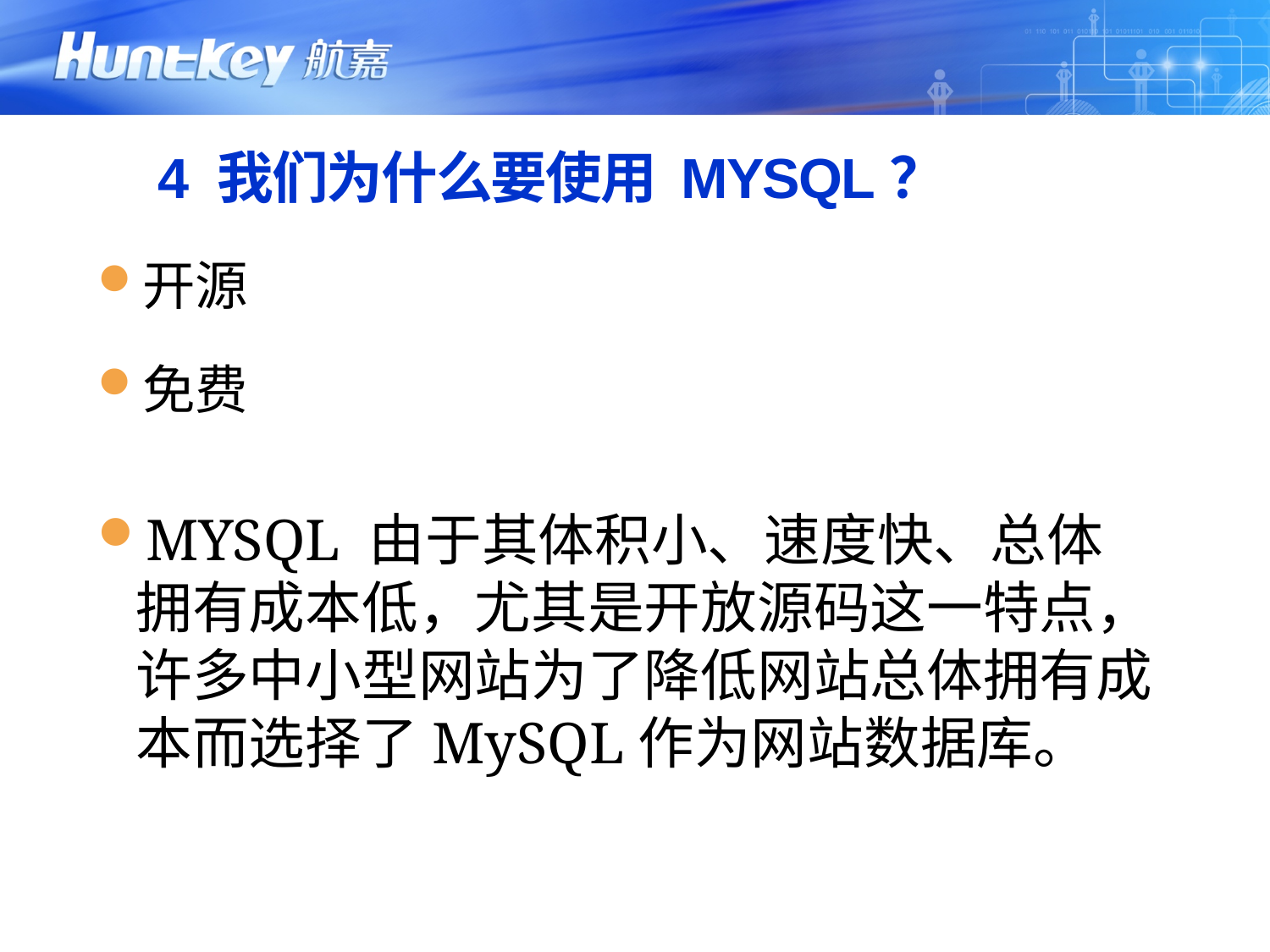

# 4 我们为什么要使用 MYSQL？
开源

免费

MYSQL 由于其体积小、速度快、总体拥有成本低，尤其是开放源码这一特点，许多中小型网站为了降低网站总体拥有成本而选择了MySQL作为网站数据库。